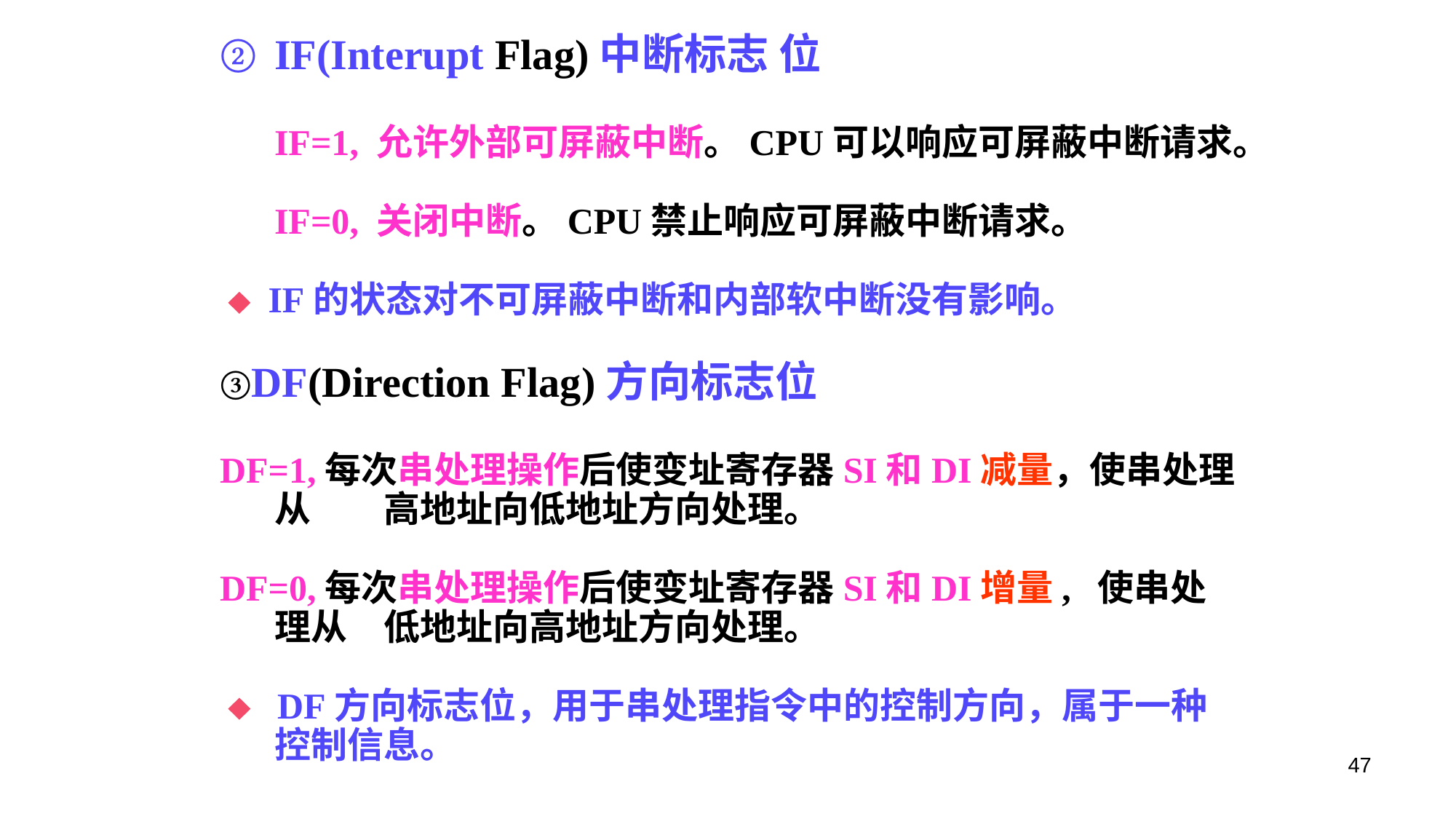

IF(Interupt Flag)中断标志 位

      IF=1, 允许外部可屏蔽中断。CPU可以响应可屏蔽中断请求。

      IF=0, 关闭中断。CPU禁止响应可屏蔽中断请求。

 ♦  IF的状态对不可屏蔽中断和内部软中断没有影响。

③DF(Direction Flag)方向标志位

DF=1,每次串处理操作后使变址寄存器SI和DI减量，使串处理从	高地址向低地址方向处理。

DF=0,每次串处理操作后使变址寄存器SI和DI增量,  使串处理从	低地址向高地址方向处理。

 ♦   DF方向标志位，用于串处理指令中的控制方向，属于一种控制信息。
47